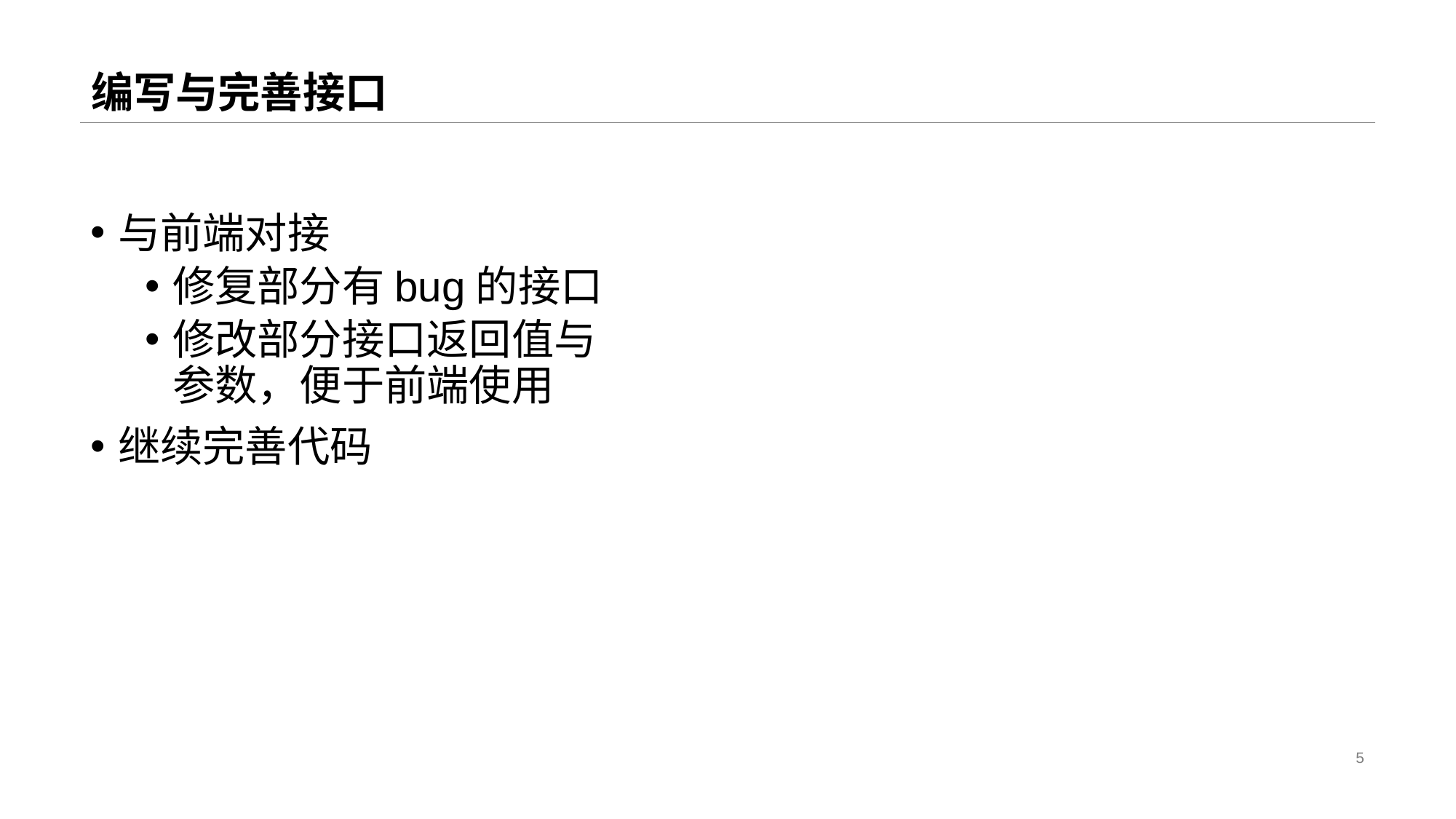

# 编写与完善接口

与前端对接
修复部分有bug的接口
修改部分接口返回值与参数，便于前端使用
继续完善代码

5